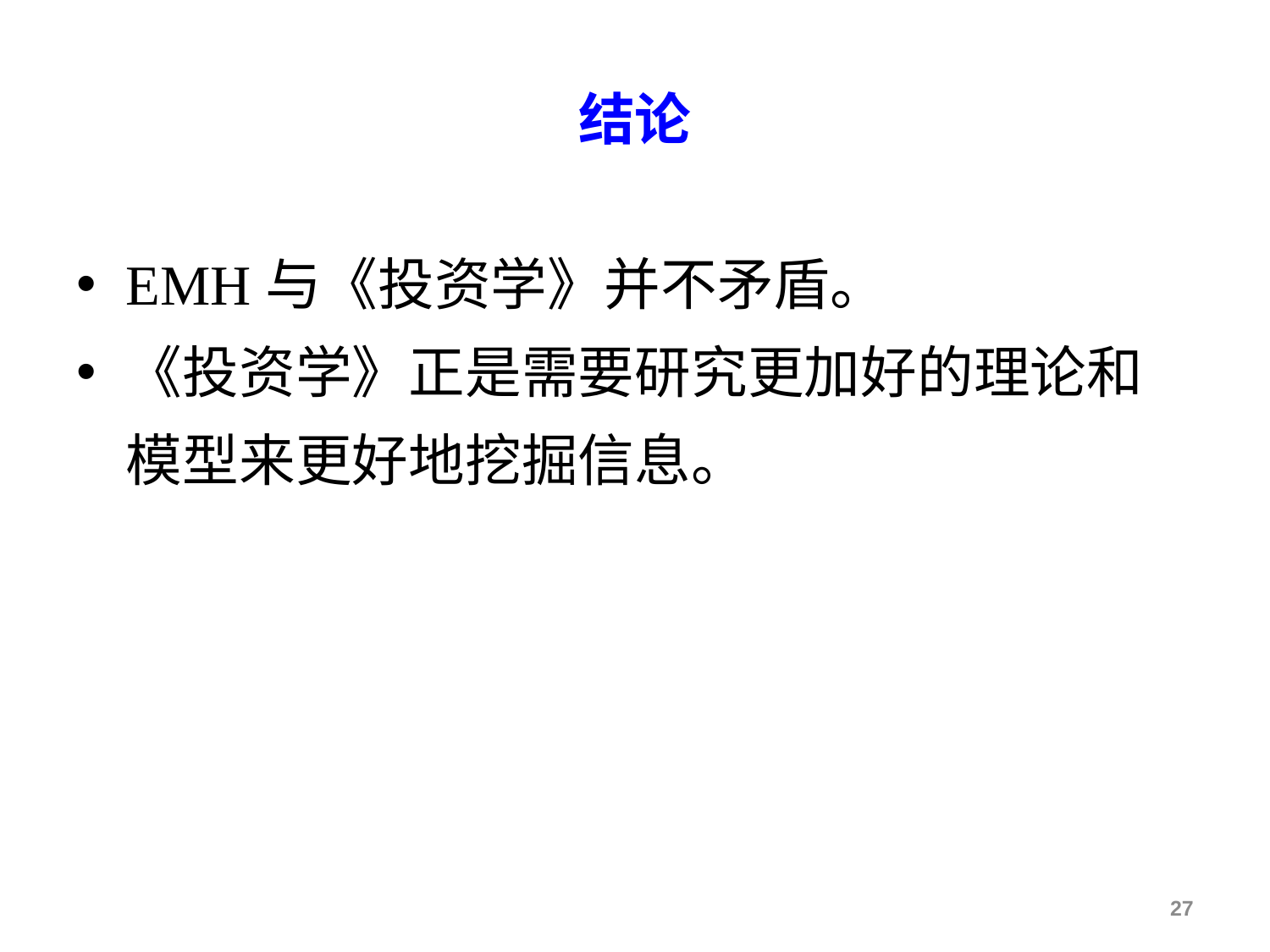

# 结论
EMH与《投资学》并不矛盾。
《投资学》正是需要研究更加好的理论和模型来更好地挖掘信息。

27